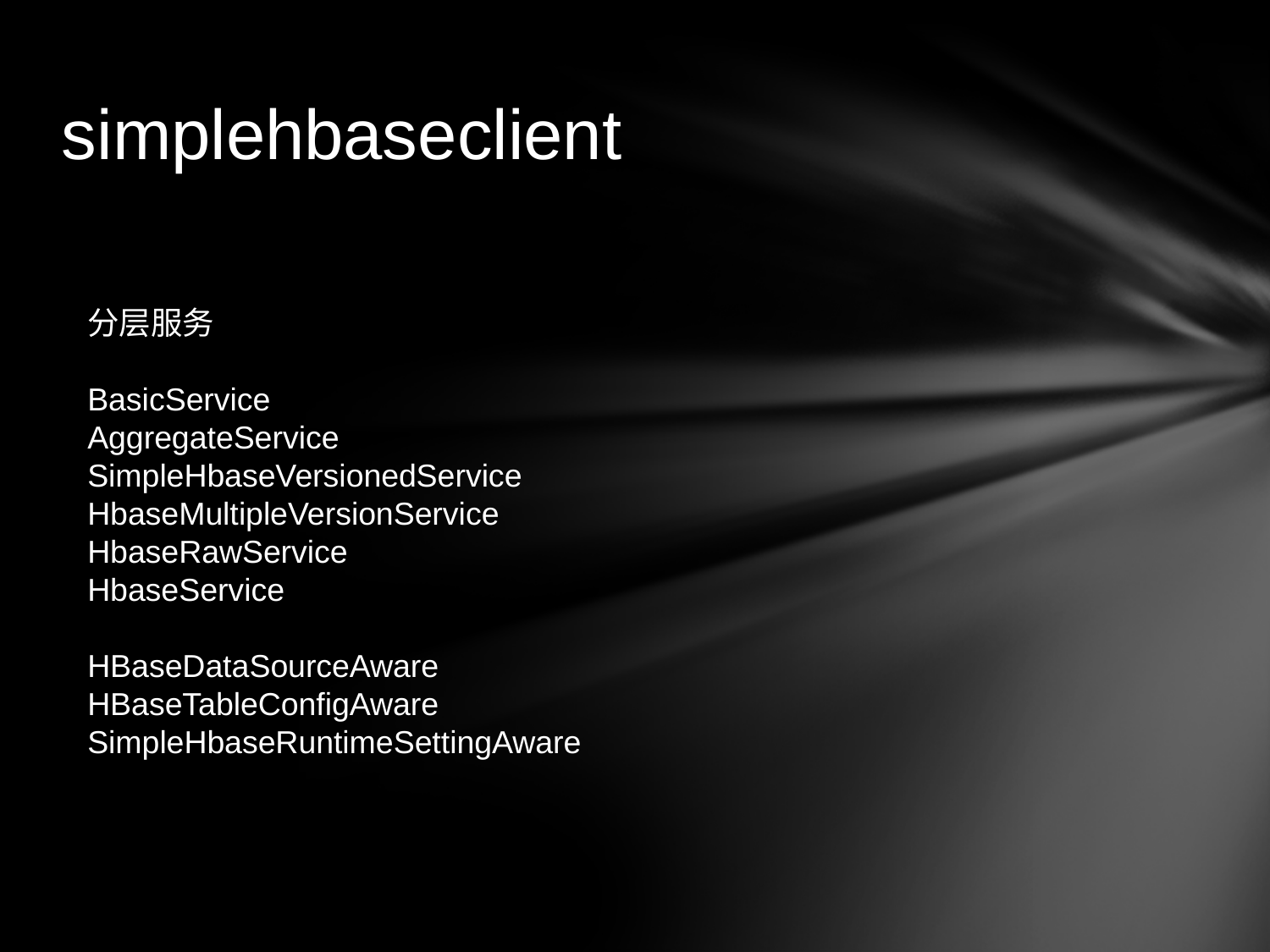

# simplehbaseclient
分层服务

BasicService
AggregateService
SimpleHbaseVersionedService
HbaseMultipleVersionService
HbaseRawService
HbaseService

HBaseDataSourceAware
HBaseTableConfigAware
SimpleHbaseRuntimeSettingAware